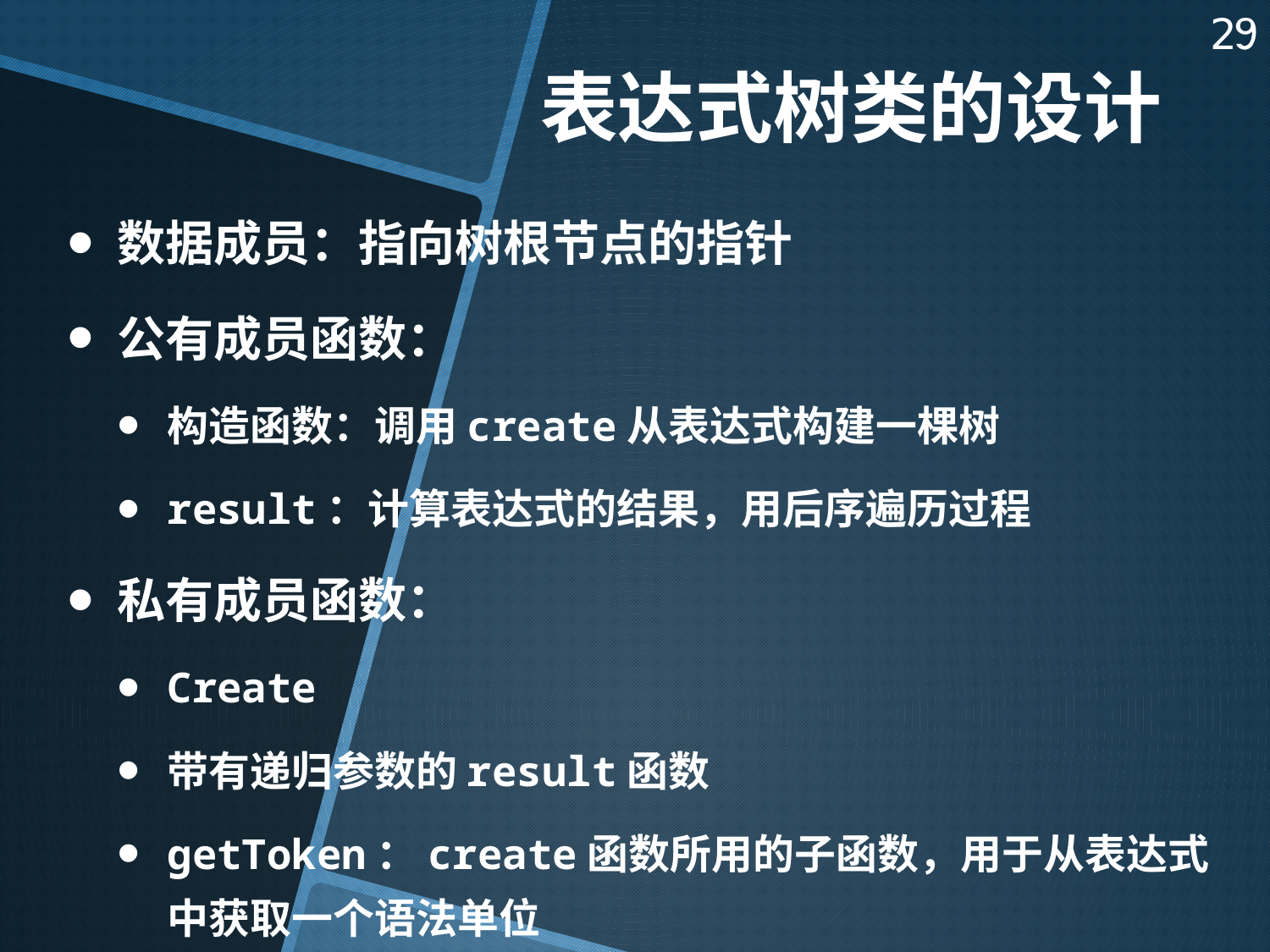

# 表达式树类的设计
29
数据成员：指向树根节点的指针
公有成员函数：
构造函数：调用create从表达式构建一棵树
result：计算表达式的结果，用后序遍历过程
私有成员函数：
Create
带有递归参数的result函数
getToken：create函数所用的子函数，用于从表达式中获取一个语法单位